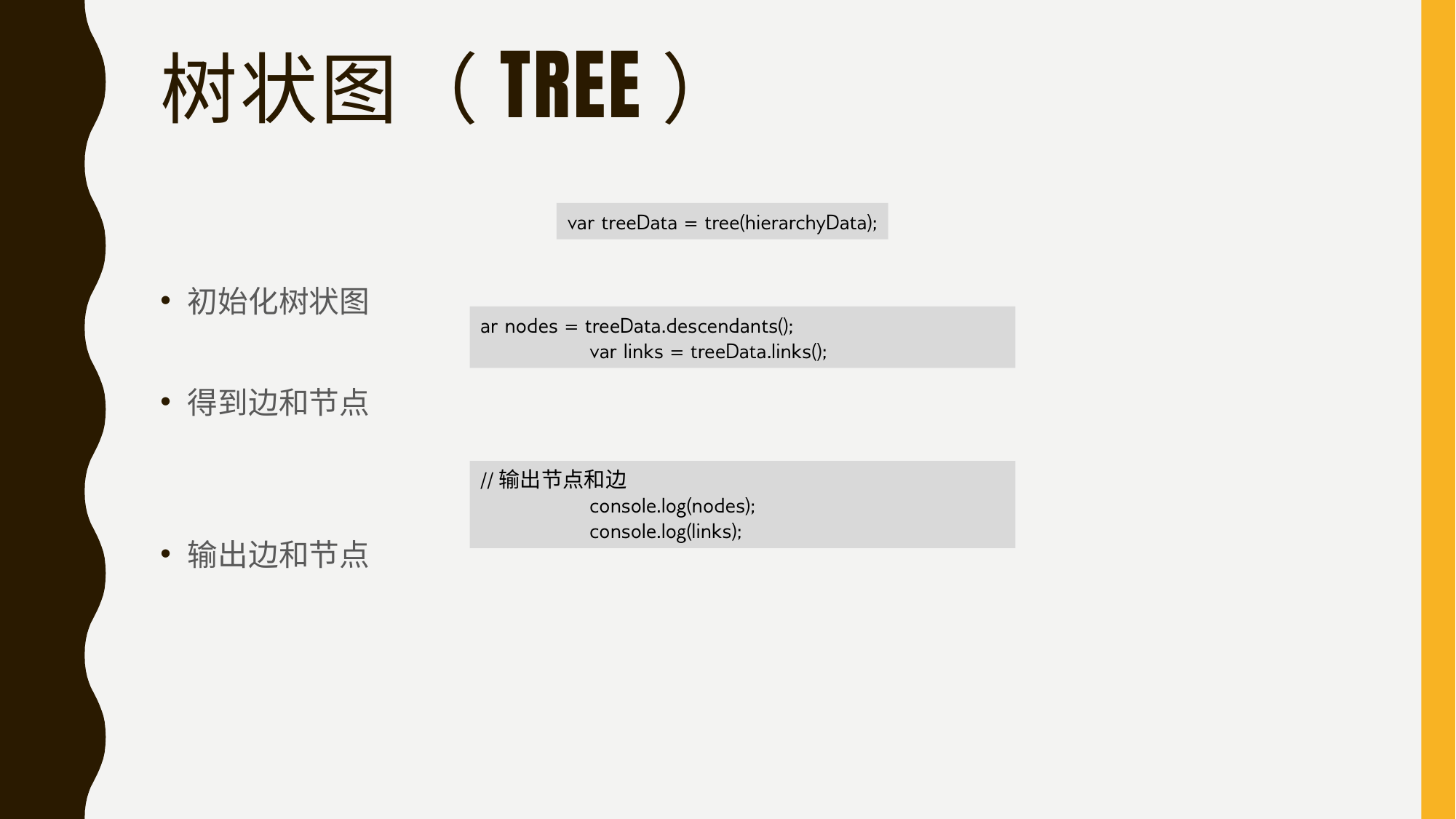

# 树状图（Tree）
var treeData = tree(hierarchyData);
初始化树状图

得到边和节点

输出边和节点

ar nodes = treeData.descendants();
    	var links = treeData.links();
//输出节点和边
    	console.log(nodes);
    	console.log(links);